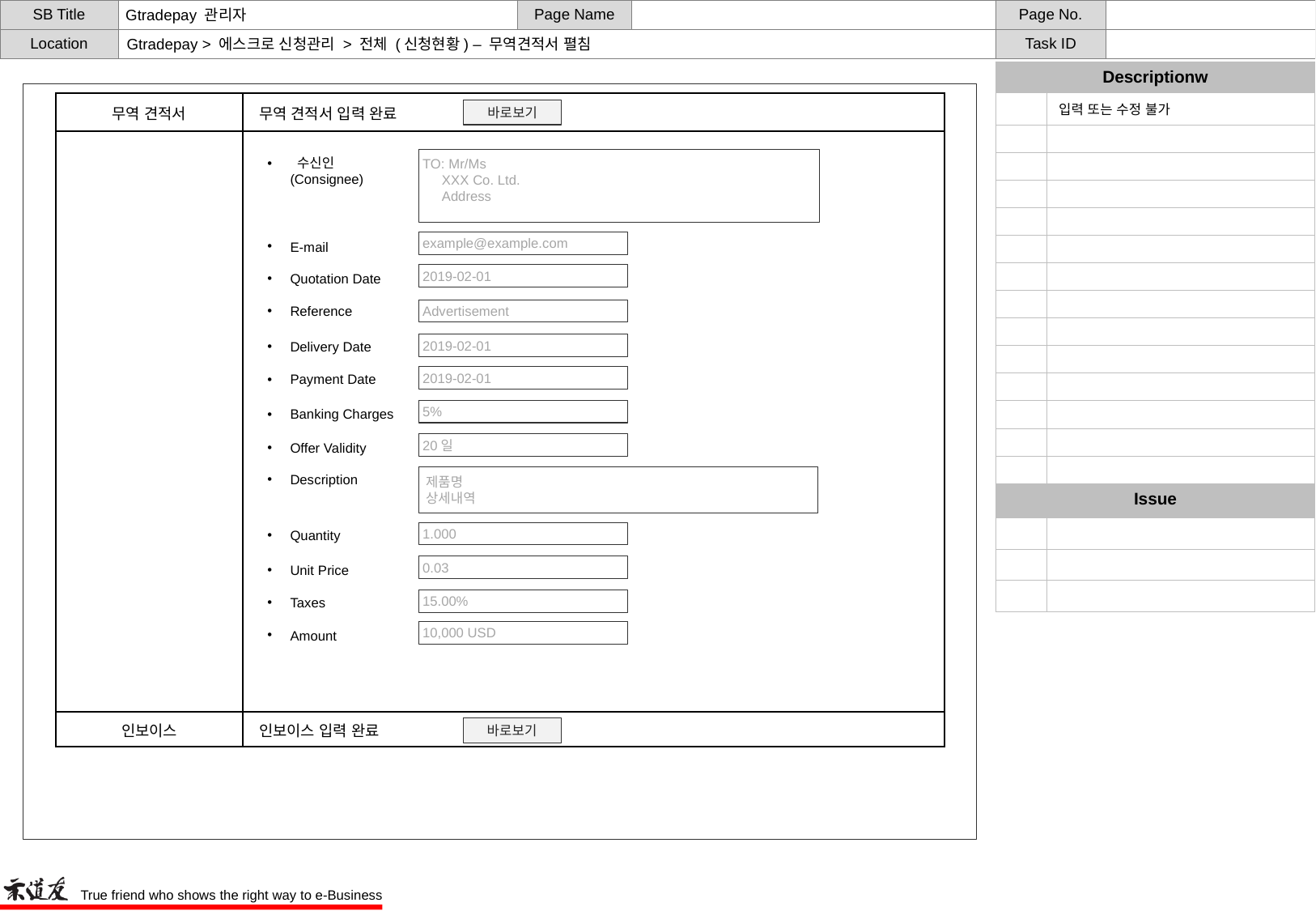

# Gtradepay 관리자
Gtradepay > 에스크로 신청관리 > 전체 (신청현황) – 무역견적서 펼침
| Descriptionw |  |
| --- | --- |
|  | 입력 또는 수정 불가 |
|  |  |
|  |  |
|  |  |
|  |  |
|  |  |
|  |  |
|  |  |
|  |  |
|  |  |
|  |  |
|  |  |
|  |  |
|  |  |
| Issue |  |
|  |  |
|  |  |
|  |  |

| 무역 견적서 | 무역 견적서 입력 완료 |
| --- | --- |
|  |  |
| 인보이스 | 인보이스 입력 완료 |
바로보기
 수신인(Consignee)
 TO: Mr/Ms
      XXX Co. Ltd.
      Address
 example@example.com
E-mail
 2019-02-01
Quotation Date
Reference
 Advertisement
Delivery Date
 2019-02-01
Payment Date
 2019-02-01
Banking Charges
 5%
Offer Validity
 20일
Description
 제품명
 상세내역
Quantity
 1.000
Unit Price
 0.03
Taxes
 15.00%
Amount
 10,000 USD
바로보기